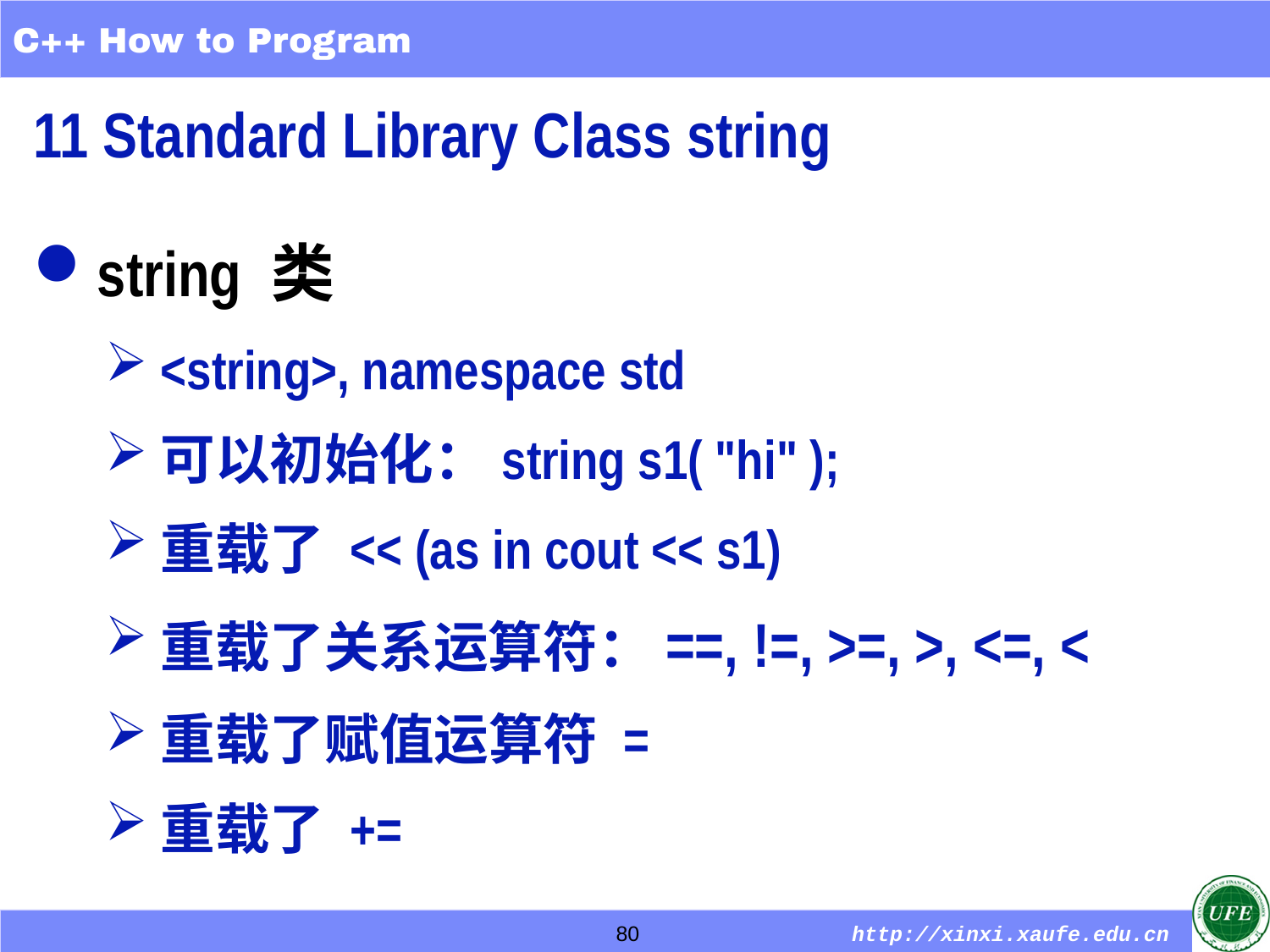

11 Standard Library Class string
string 类
<string>, namespace std
可以初始化：string s1( "hi" );
重载了 << (as in cout << s1)
重载了关系运算符：==, !=, >=, >, <=, <
重载了赋值运算符 =
重载了 +=
80